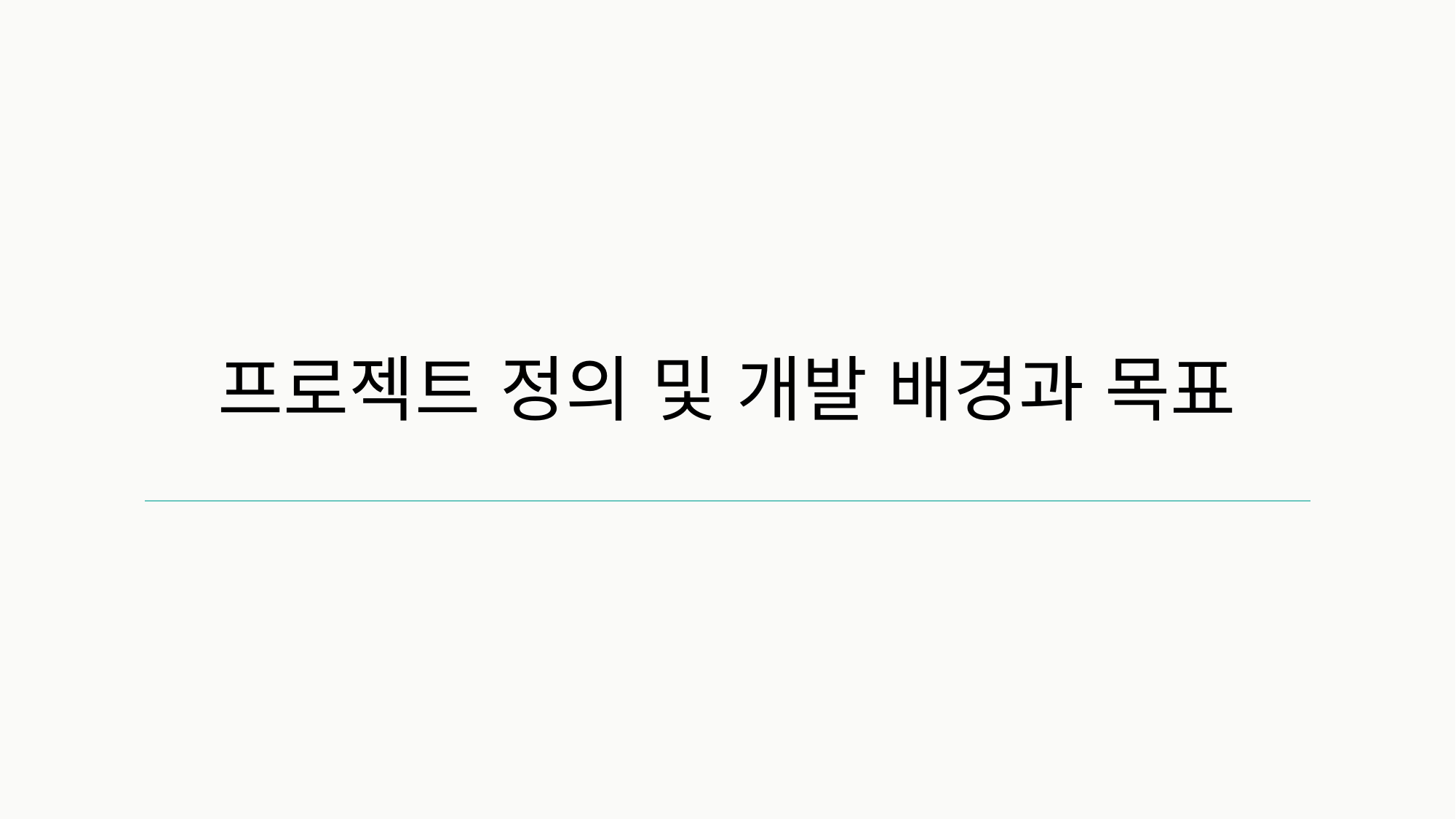

# 프로젝트 정의 및 개발 배경과 목표